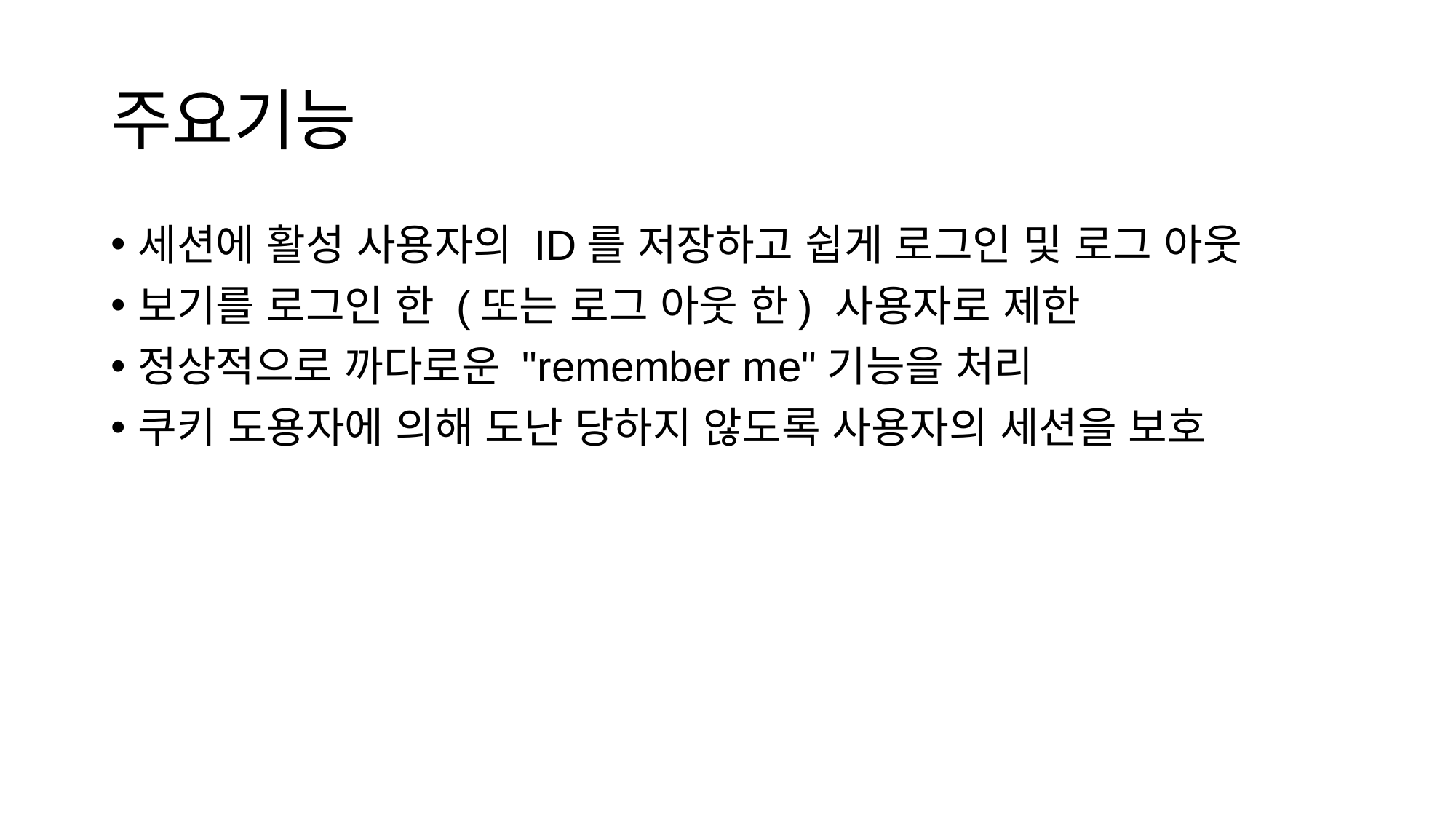

# 주요기능
세션에 활성 사용자의 ID를 저장하고 쉽게 로그인 및 로그 아웃
보기를 로그인 한 (또는 로그 아웃 한) 사용자로 제한
정상적으로 까다로운 "remember me"기능을 처리
쿠키 도용자에 의해 도난 당하지 않도록 사용자의 세션을 보호